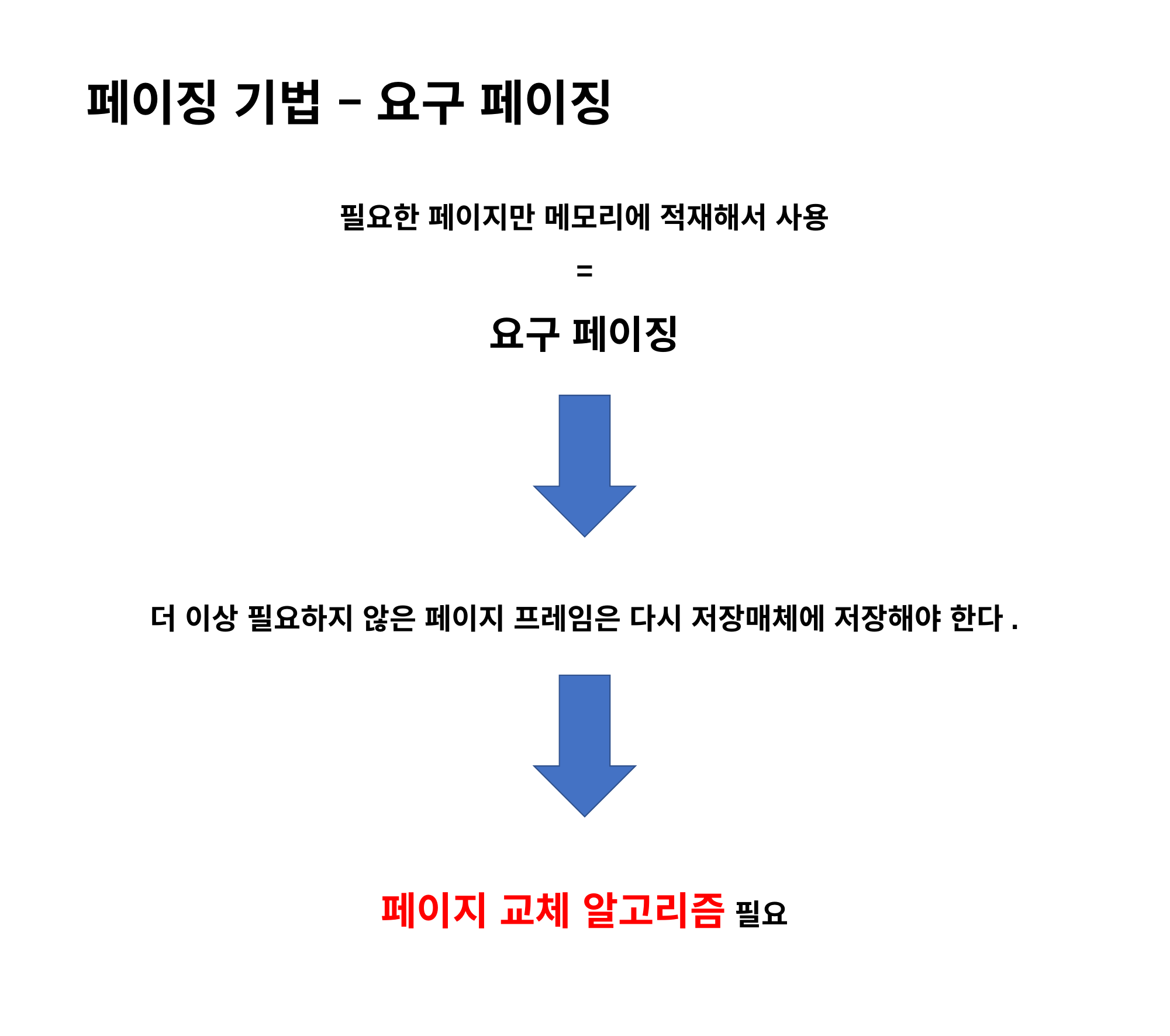

페이징 기법 – 요구 페이징
필요한 페이지만 메모리에 적재해서 사용
=
요구 페이징

더 이상 필요하지 않은 페이지 프레임은 다시 저장매체에 저장해야 한다.

페이지 교체 알고리즘 필요